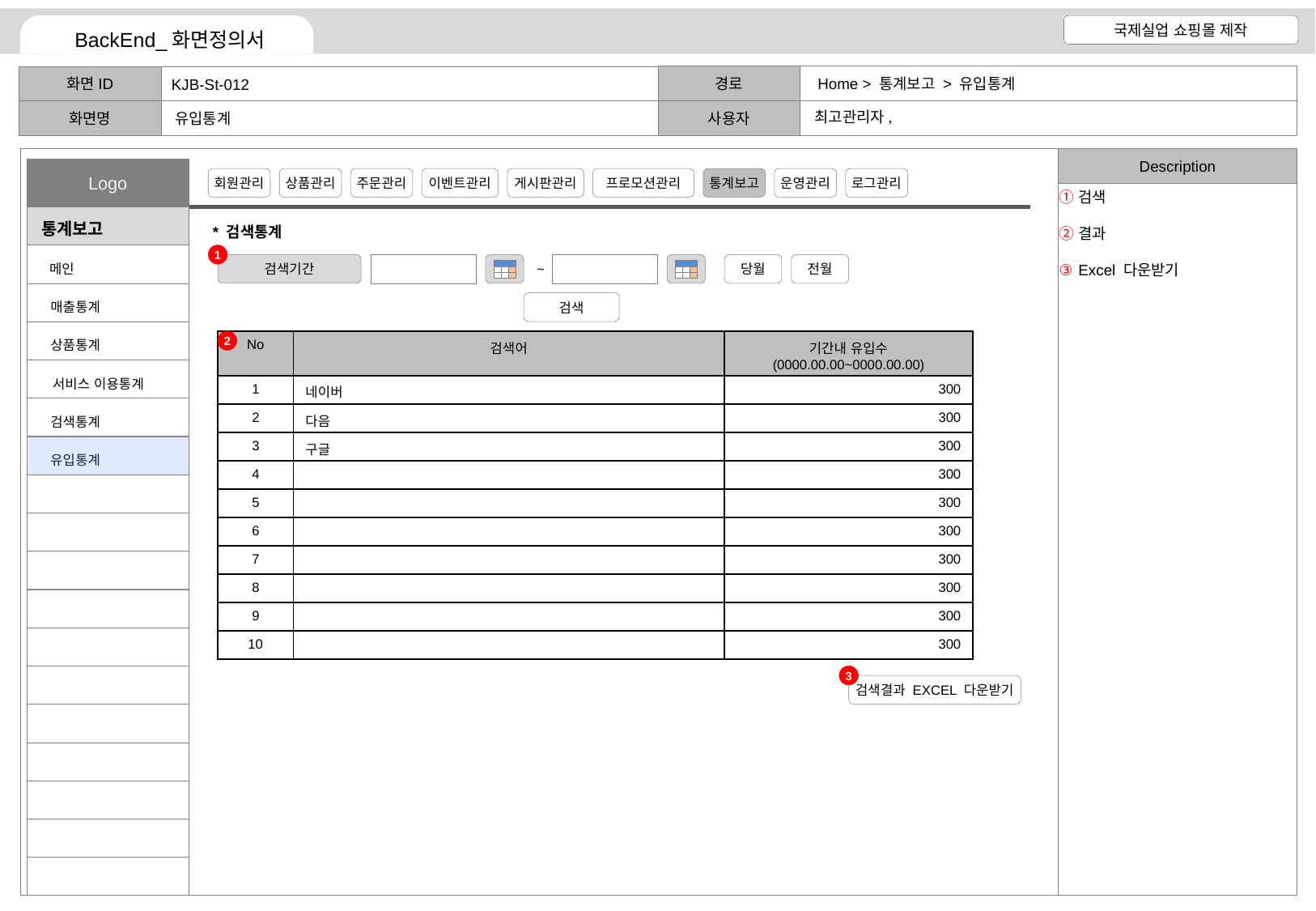

Home > 통계보고 > 유입통계
KJB-St-012
최고관리자,
유입통계
검색

결과

Excel 다운받기
* 검색통계
1
검색기간

~

당월
전월
검색
| No | 검색어 | 기간내 유입수 (0000.00.00~0000.00.00) |
| --- | --- | --- |
| 1 | 네이버 | 300 |
| 2 | 다음 | 300 |
| 3 | 구글 | 300 |
| 4 |  | 300 |
| 5 |  | 300 |
| 6 |  | 300 |
| 7 |  | 300 |
| 8 |  | 300 |
| 9 |  | 300 |
| 10 |  | 300 |
2

3
검색결과 EXCEL 다운받기